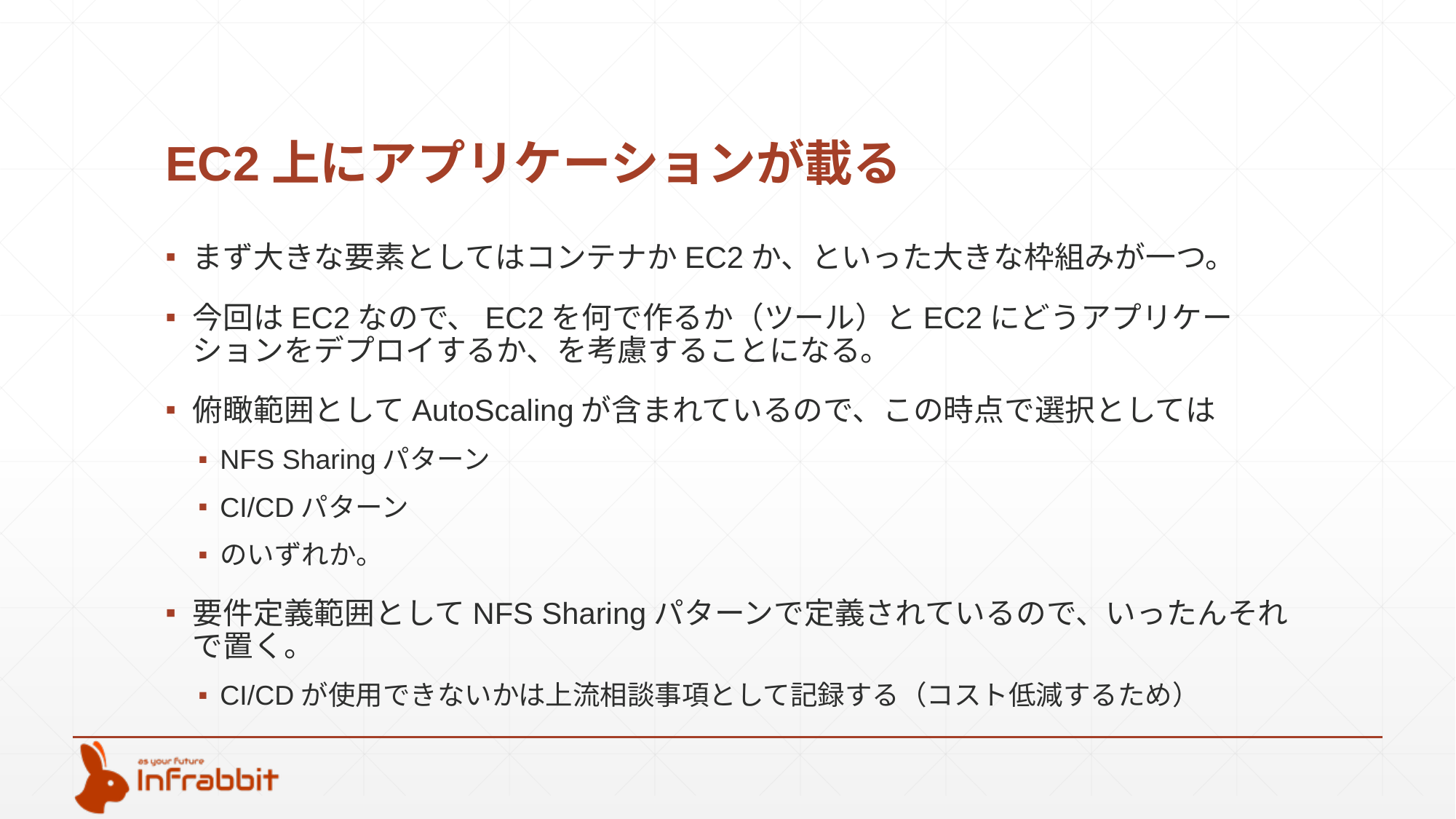

# EC2上にアプリケーションが載る
まず大きな要素としてはコンテナかEC2か、といった大きな枠組みが一つ。
今回はEC2なので、EC2を何で作るか（ツール）とEC2にどうアプリケーションをデプロイするか、を考慮することになる。
俯瞰範囲としてAutoScalingが含まれているので、この時点で選択としては
NFS Sharingパターン
CI/CDパターン
のいずれか。
要件定義範囲としてNFS Sharingパターンで定義されているので、いったんそれで置く。
CI/CDが使用できないかは上流相談事項として記録する（コスト低減するため）